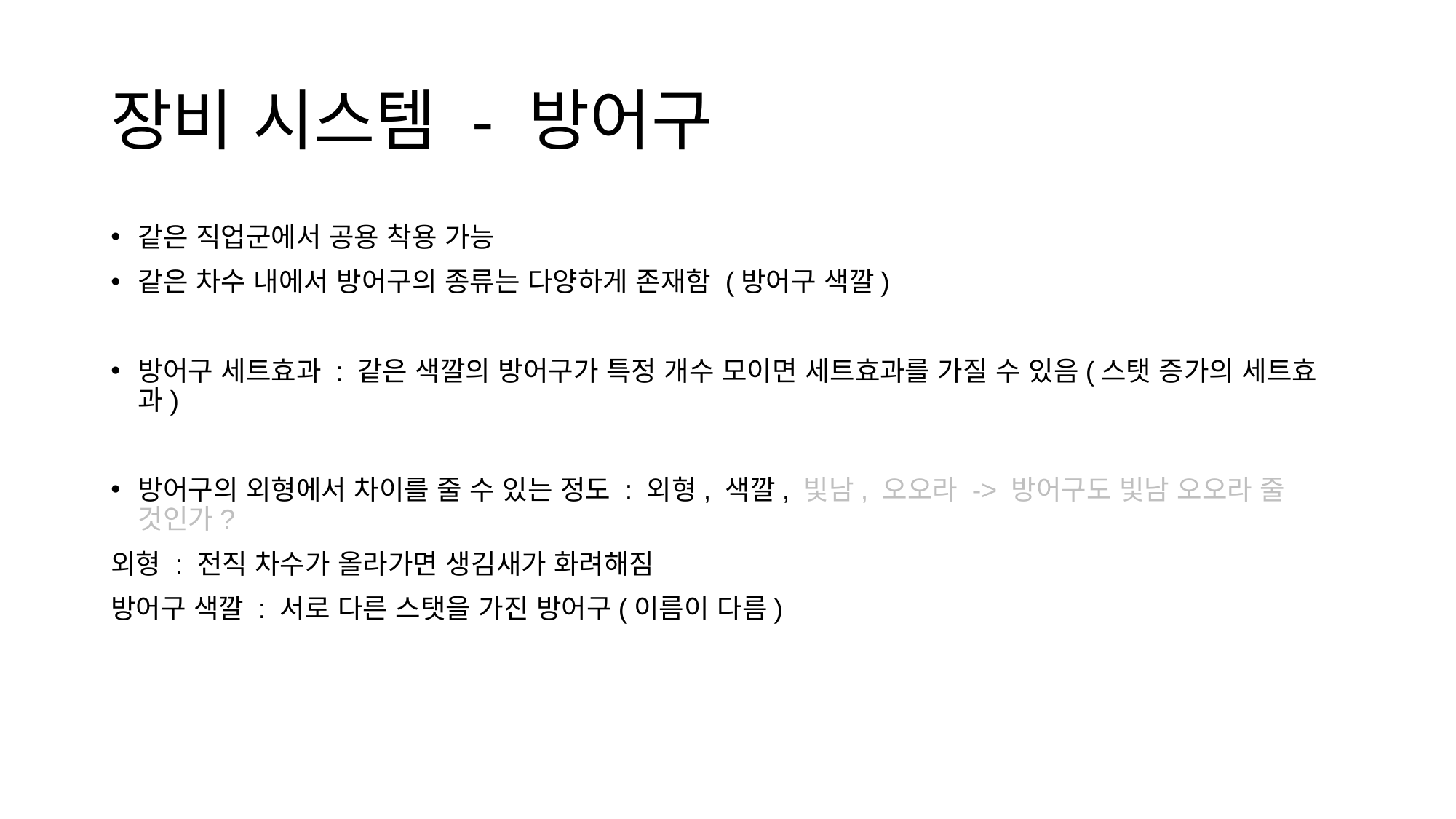

# 장비 시스템 - 방어구
같은 직업군에서 공용 착용 가능
같은 차수 내에서 방어구의 종류는 다양하게 존재함 (방어구 색깔)

방어구 세트효과 : 같은 색깔의 방어구가 특정 개수 모이면 세트효과를 가질 수 있음(스탯 증가의 세트효과)

방어구의 외형에서 차이를 줄 수 있는 정도 : 외형, 색깔, 빛남, 오오라 -> 방어구도 빛남 오오라 줄 것인가?
외형 : 전직 차수가 올라가면 생김새가 화려해짐
방어구 색깔 : 서로 다른 스탯을 가진 방어구(이름이 다름)